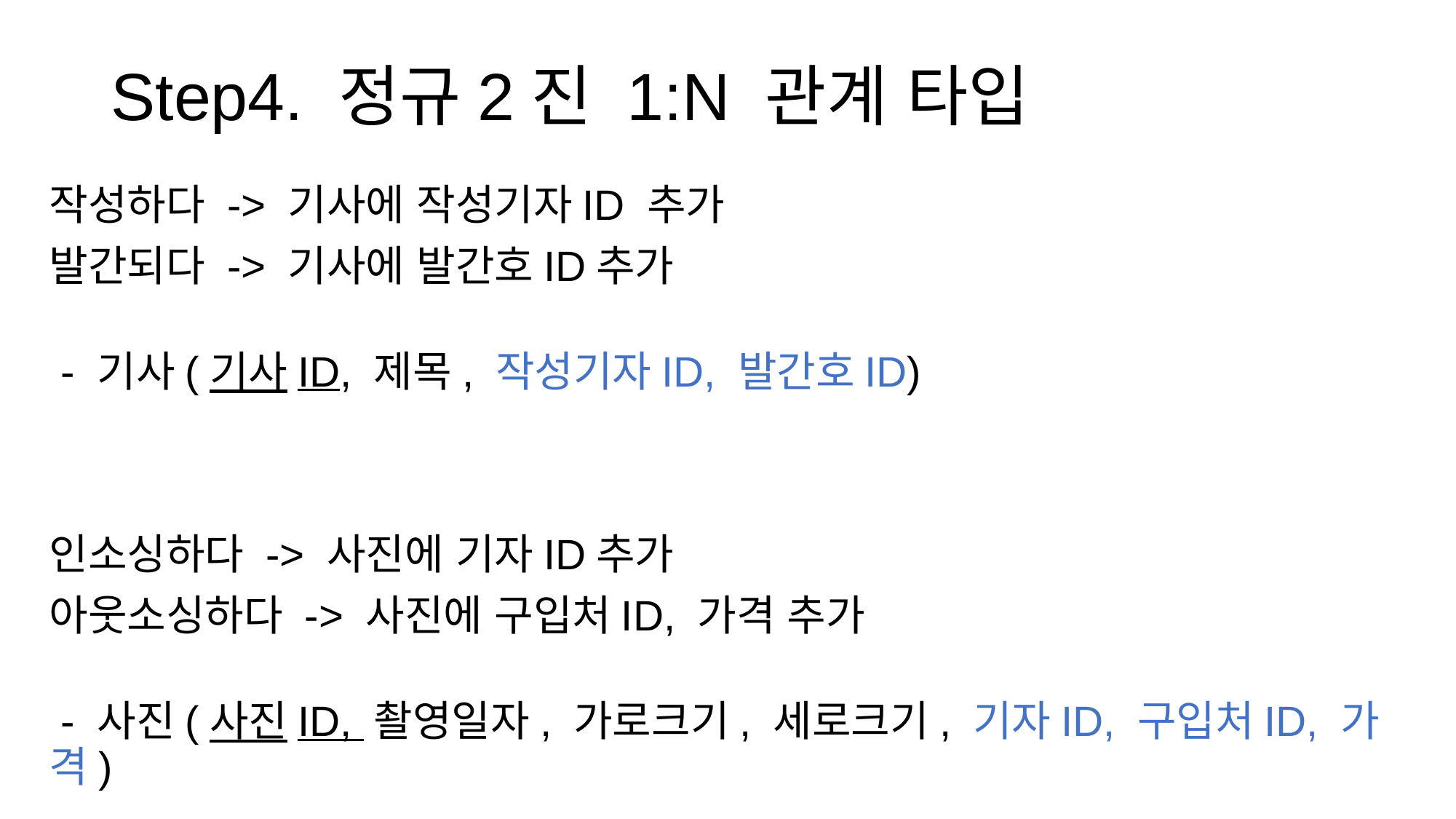

# Step4. 정규2진 1:N 관계 타입
작성하다 -> 기사에 작성기자ID 추가
발간되다 -> 기사에 발간호ID추가

 - 기사(기사ID, 제목, 작성기자ID, 발간호ID)

인소싱하다 -> 사진에 기자ID추가
아웃소싱하다 -> 사진에 구입처ID, 가격 추가

 - 사진(사진ID, 촬영일자, 가로크기, 세로크기, 기자ID, 구입처ID, 가격)